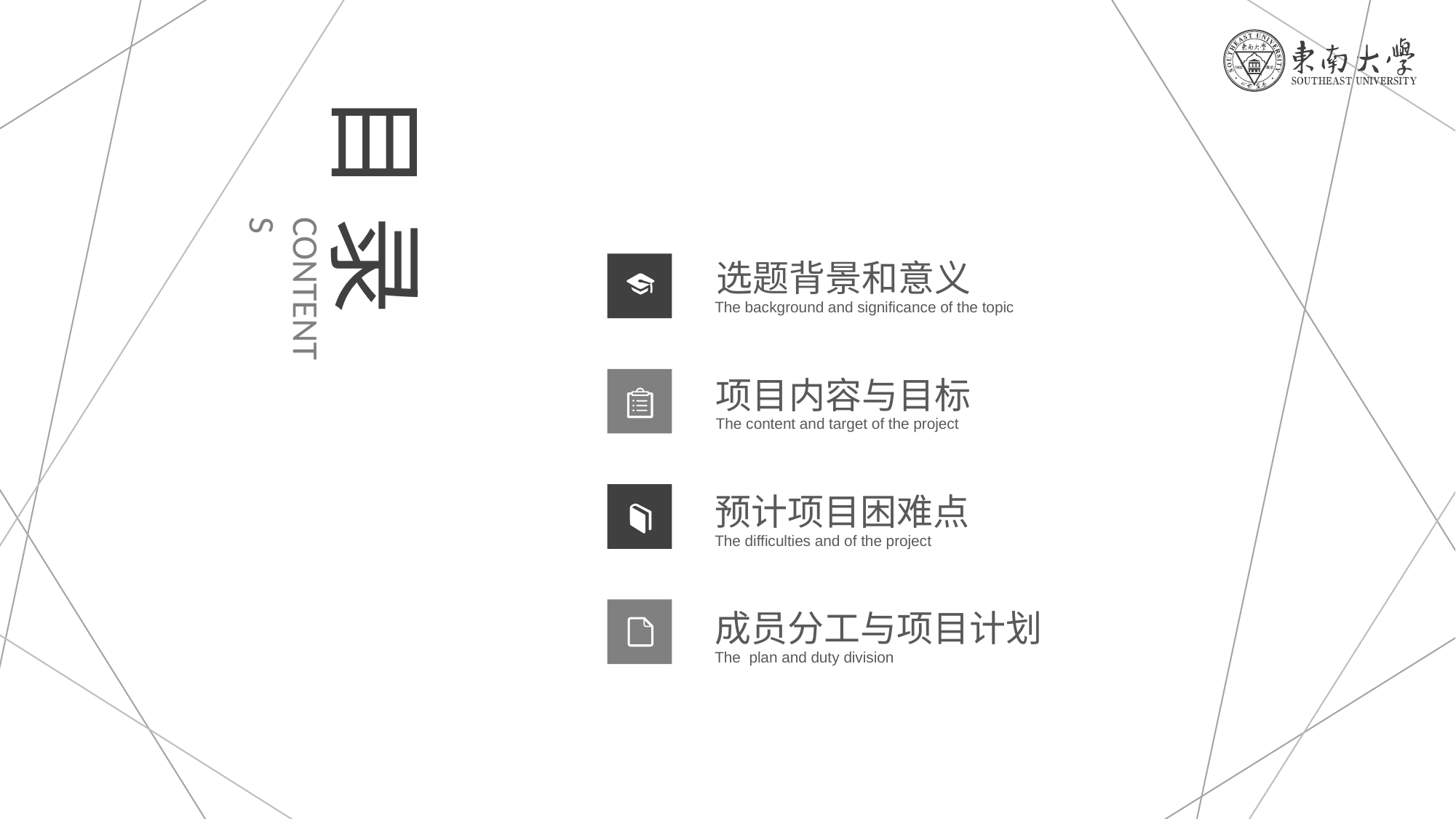

目 录
CONTENTS
选题背景和意义
The background and significance of the topic

项目内容与目标
The content and target of the project

预计项目困难点
The difficulties and of the project

成员分工与项目计划
The  plan and duty division